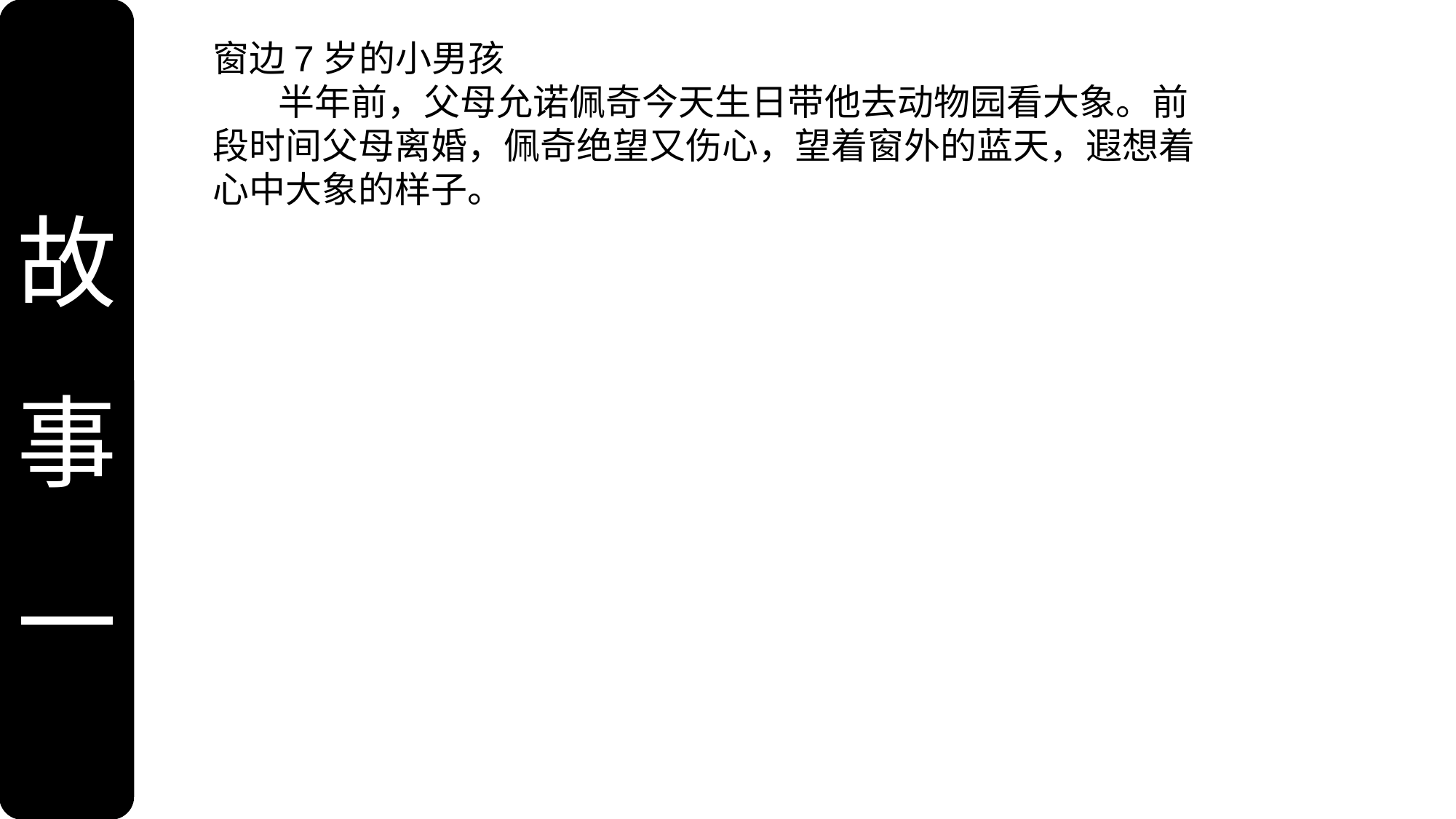

故事
一
窗边7岁的小男孩
       半年前，父母允诺佩奇今天生日带他去动物园看大象。前段时间父母离婚，佩奇绝望又伤心，望着窗外的蓝天，遐想着心中大象的样子。